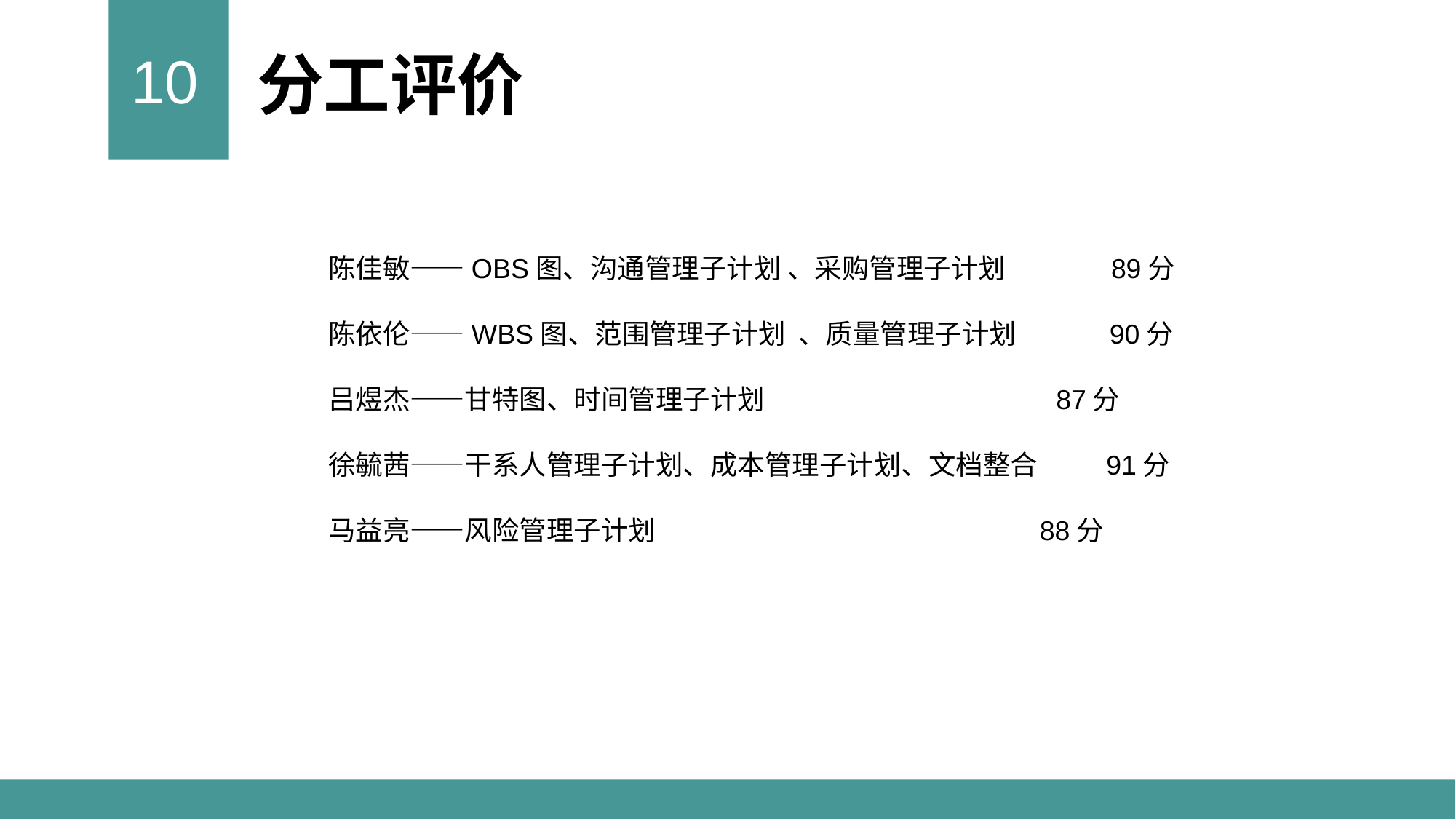

10
分工评价
陈佳敏——OBS图、沟通管理子计划 、采购管理子计划                89分

陈依伦——WBS图、范围管理子计划  、质量管理子计划              90分

吕煜杰——甘特图、时间管理子计划                                              87分

徐毓茜——干系人管理子计划、成本管理子计划、文档整合          91分

马益亮——风险管理子计划                                                             88分